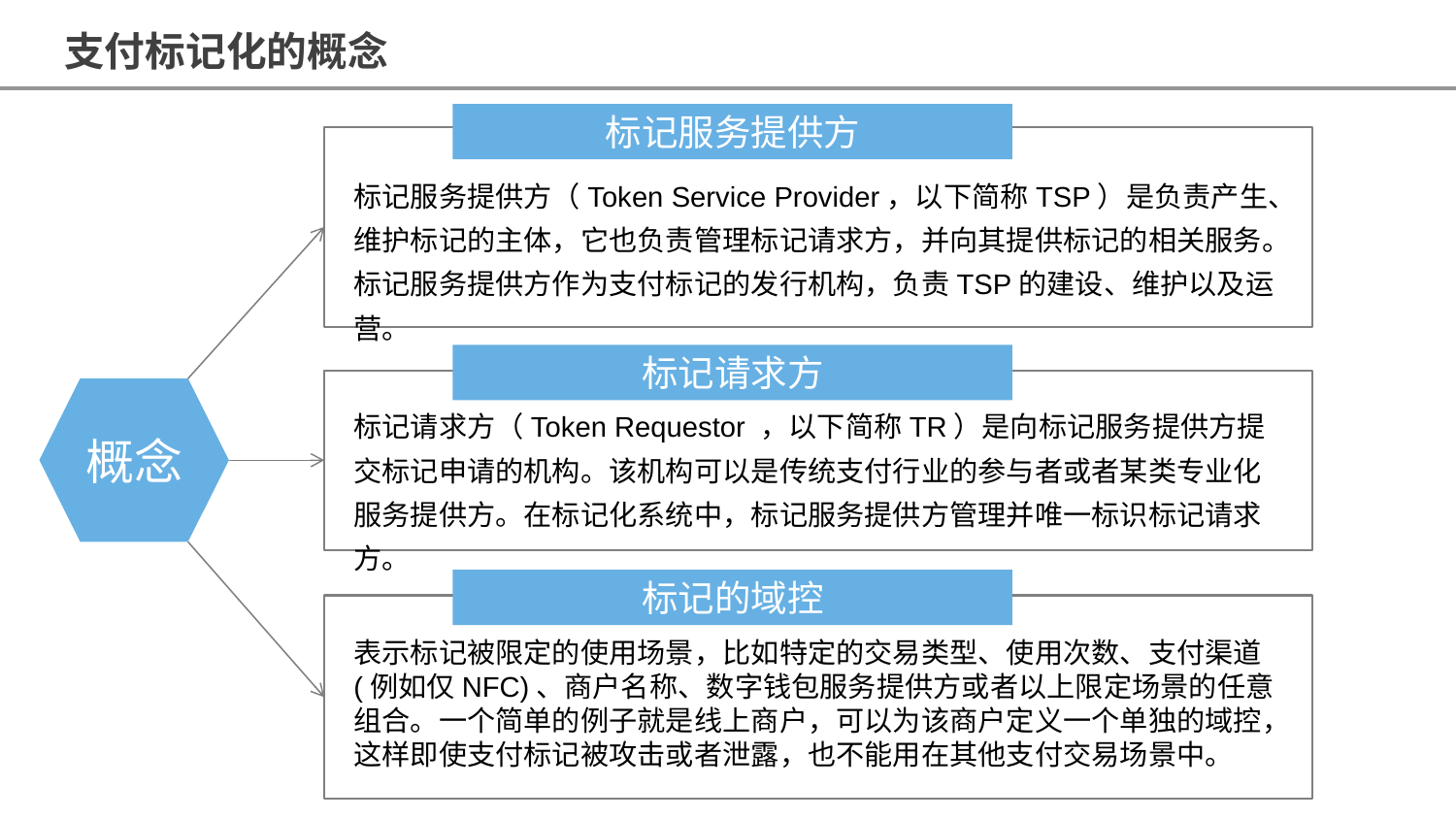

支付标记化的概念
标记服务提供方

标记服务提供方（Token Service Provider，以下简称TSP）是负责产生、维护标记的主体，它也负责管理标记请求方，并向其提供标记的相关服务。标记服务提供方作为支付标记的发行机构，负责TSP的建设、维护以及运营。
标记请求方

概念
标记请求方（Token Requestor ，以下简称TR）是向标记服务提供方提交标记申请的机构。该机构可以是传统支付行业的参与者或者某类专业化服务提供方。在标记化系统中，标记服务提供方管理并唯一标识标记请求方。
标记的域控

表示标记被限定的使用场景，比如特定的交易类型、使用次数、支付渠道(例如仅NFC)、商户名称、数字钱包服务提供方或者以上限定场景的任意组合。一个简单的例子就是线上商户，可以为该商户定义一个单独的域控，这样即使支付标记被攻击或者泄露，也不能用在其他支付交易场景中。